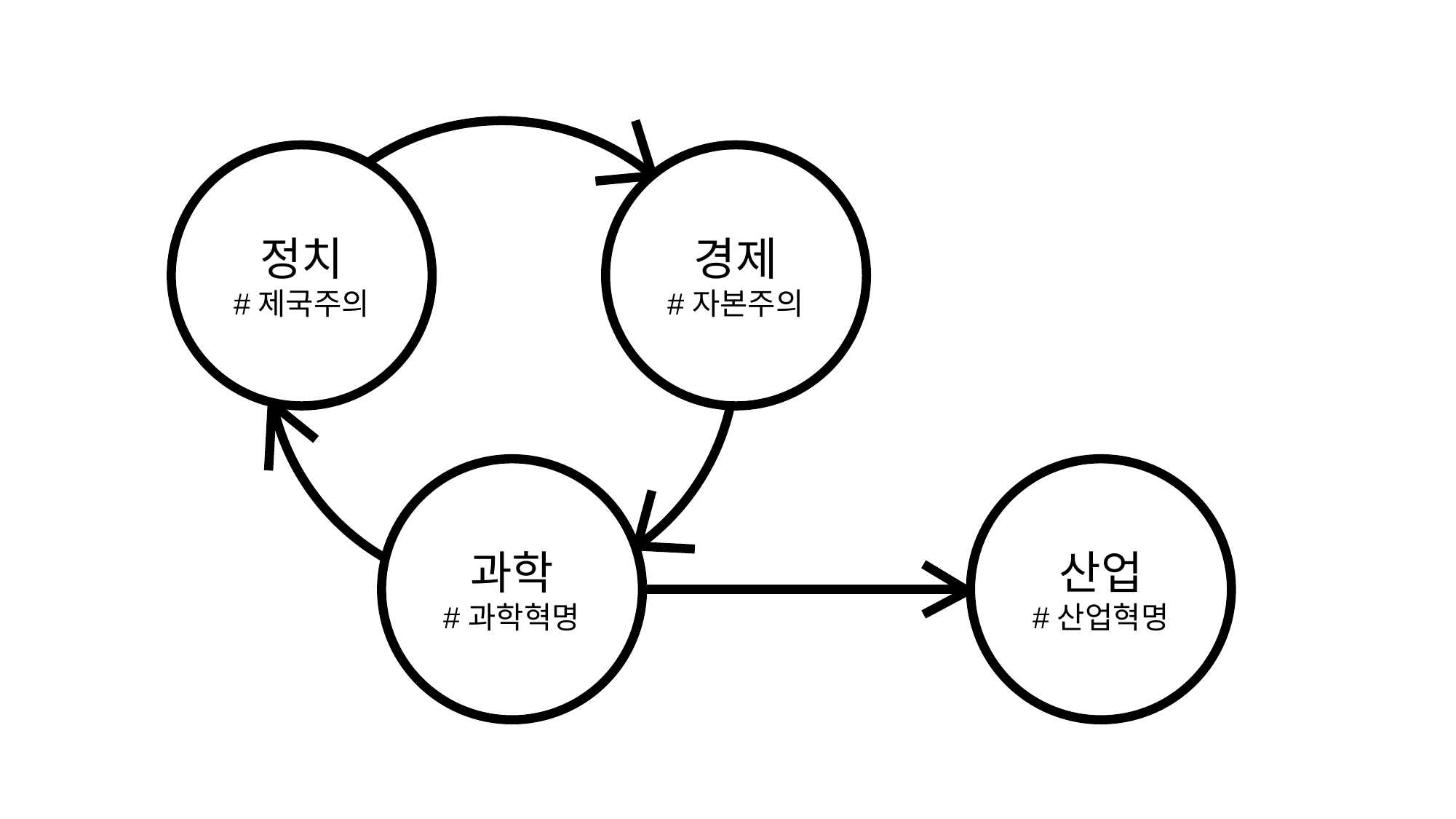

근대에 일어난 변화

정치
#제국주의
경제
#자본주의
과학
#과학혁명
산업
#산업혁명